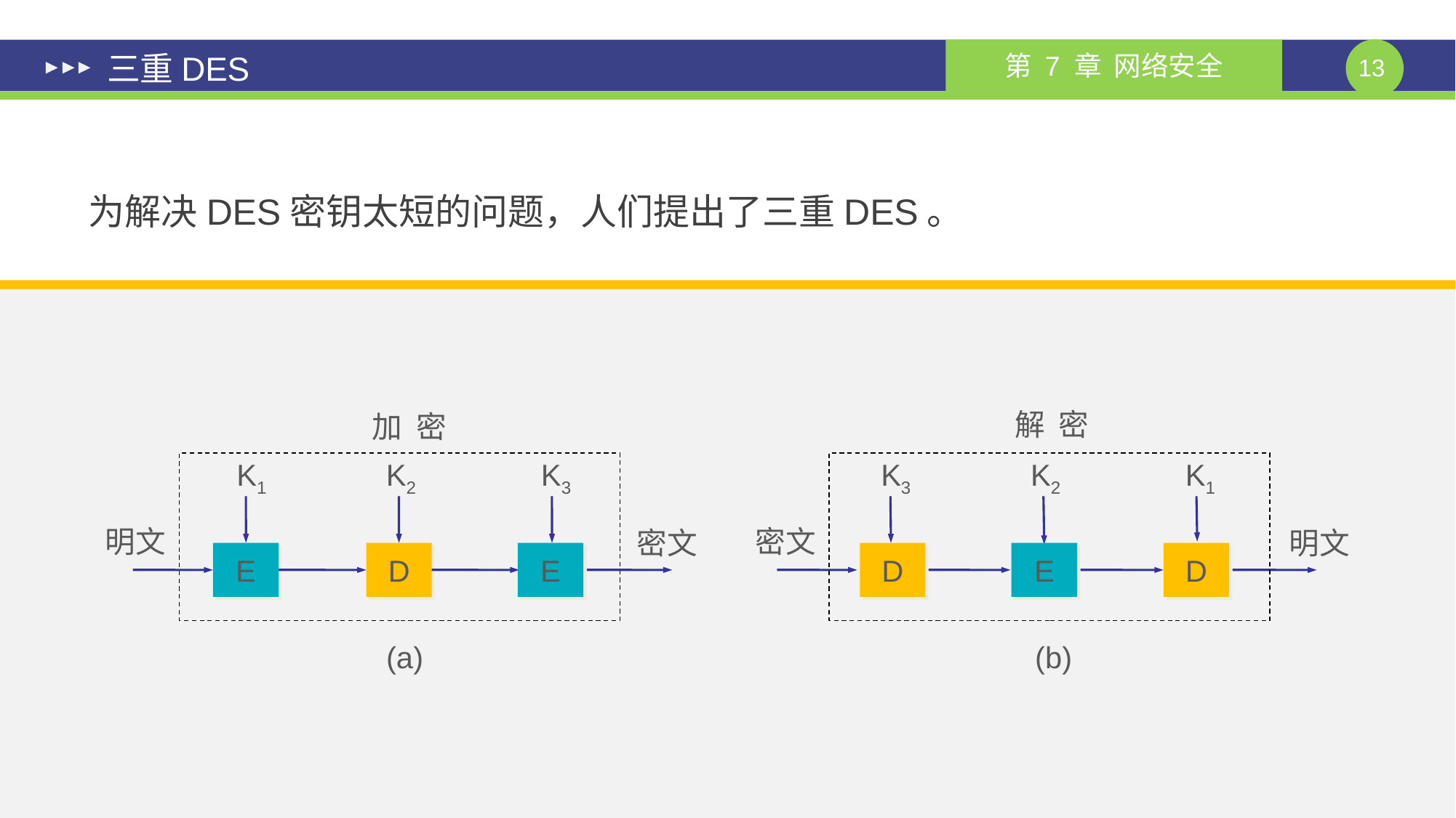

# 三重DES
为解决DES密钥太短的问题，人们提出了三重DES。

解  密
加  密
K1
K2
K3
K3
K2
K1

明文
密文
密文
明文

E
D
E
D
E
D

(a)
(b)